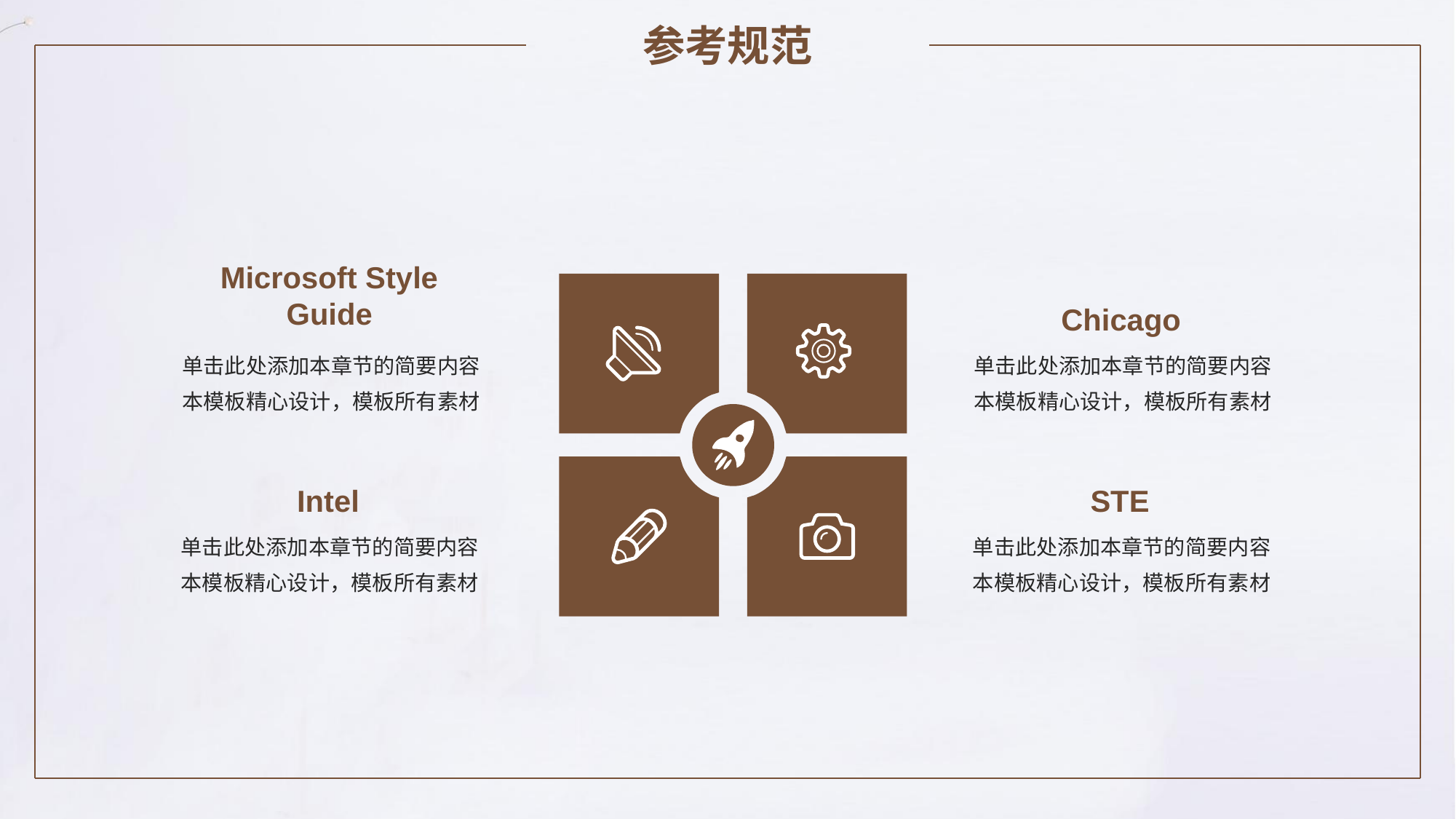

参考规范
Microsoft Style Guide
单击此处添加本章节的简要内容
本模板精心设计，模板所有素材

Chicago
单击此处添加本章节的简要内容
本模板精心设计，模板所有素材

Intel
单击此处添加本章节的简要内容
本模板精心设计，模板所有素材
STE
单击此处添加本章节的简要内容
本模板精心设计，模板所有素材